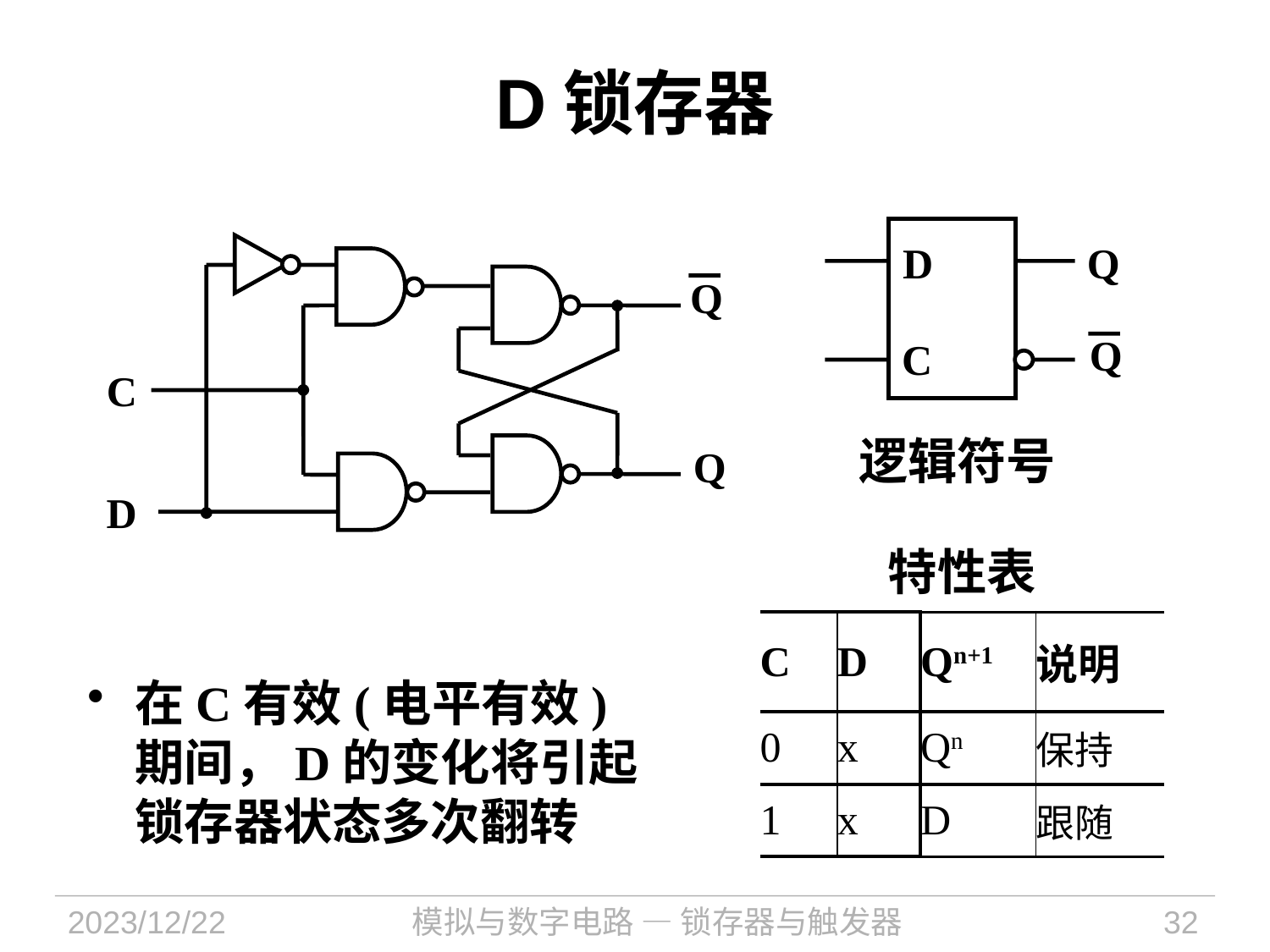

# D锁存器

D
Q

Q
C

Q

C

逻辑符号
Q

D

特性表
| C | D | Qn+1 | 说明 |
| --- | --- | --- | --- |
| 0 | x | Qn | 保持 |
| 1 | x | D | 跟随 |
在C有效(电平有效)期间，D的变化将引起锁存器状态多次翻转
2023/12/22
模拟与数字电路 — 锁存器与触发器
32